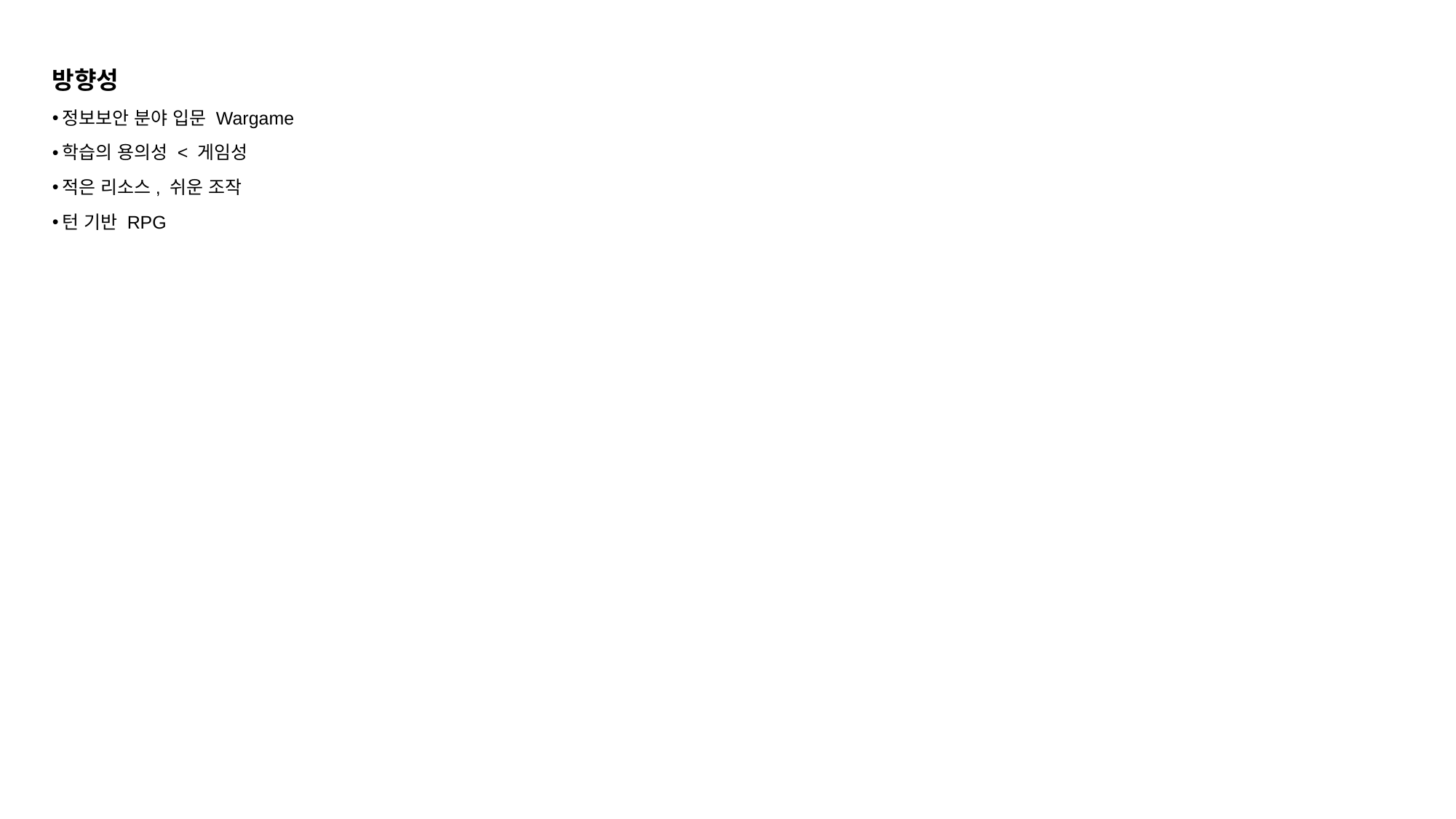

# 방향성
정보보안 분야 입문 Wargame
학습의 용의성 < 게임성
적은 리소스, 쉬운 조작
턴 기반 RPG